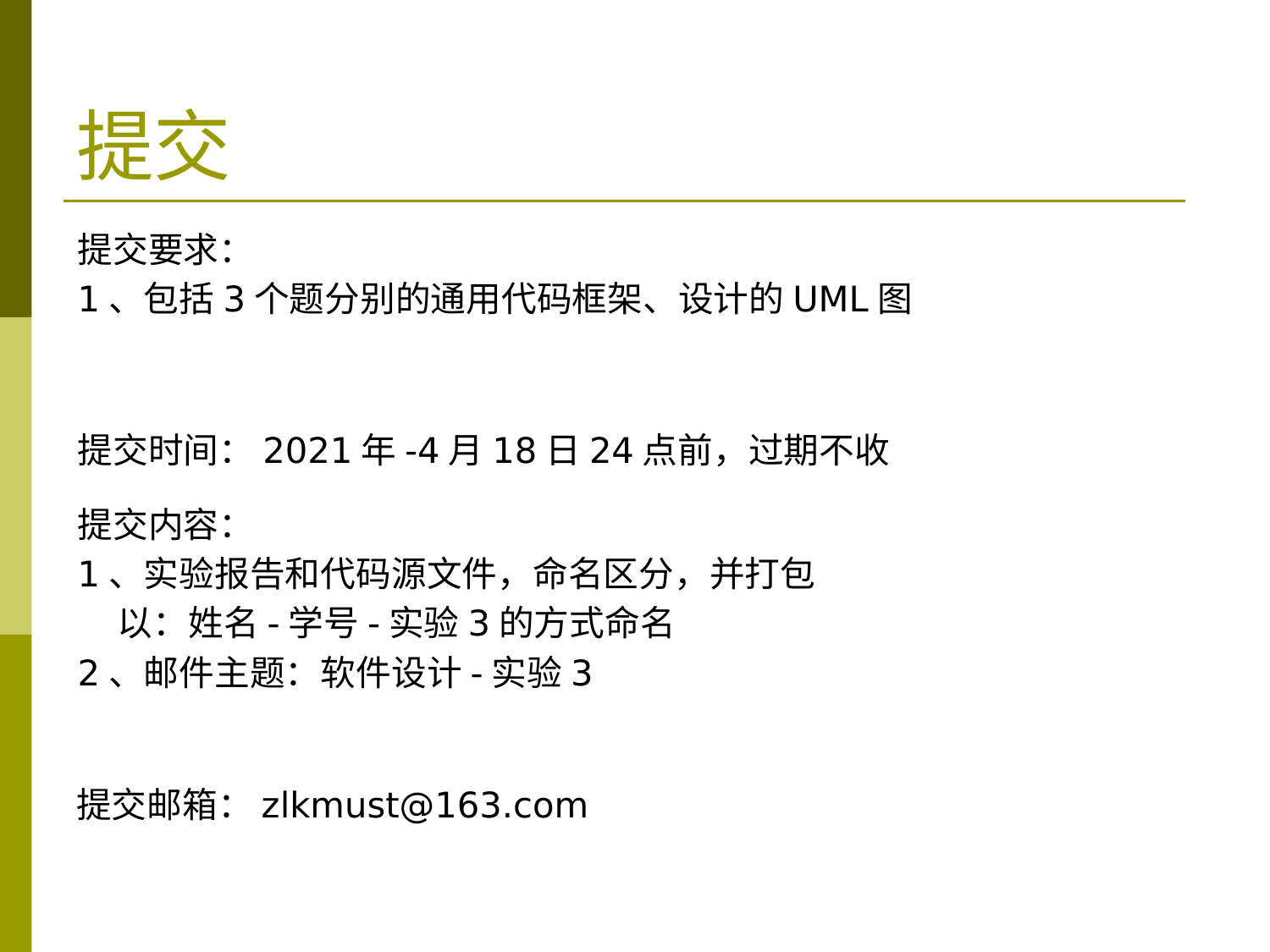

# 提交
提交要求：
1、包括3个题分别的通用代码框架、设计的UML图
提交时间：2021年-4月18日24点前，过期不收

提交内容：
1、实验报告和代码源文件，命名区分，并打包
    以：姓名-学号-实验3的方式命名
2、邮件主题：软件设计-实验3
提交邮箱：zlkmust@163.com